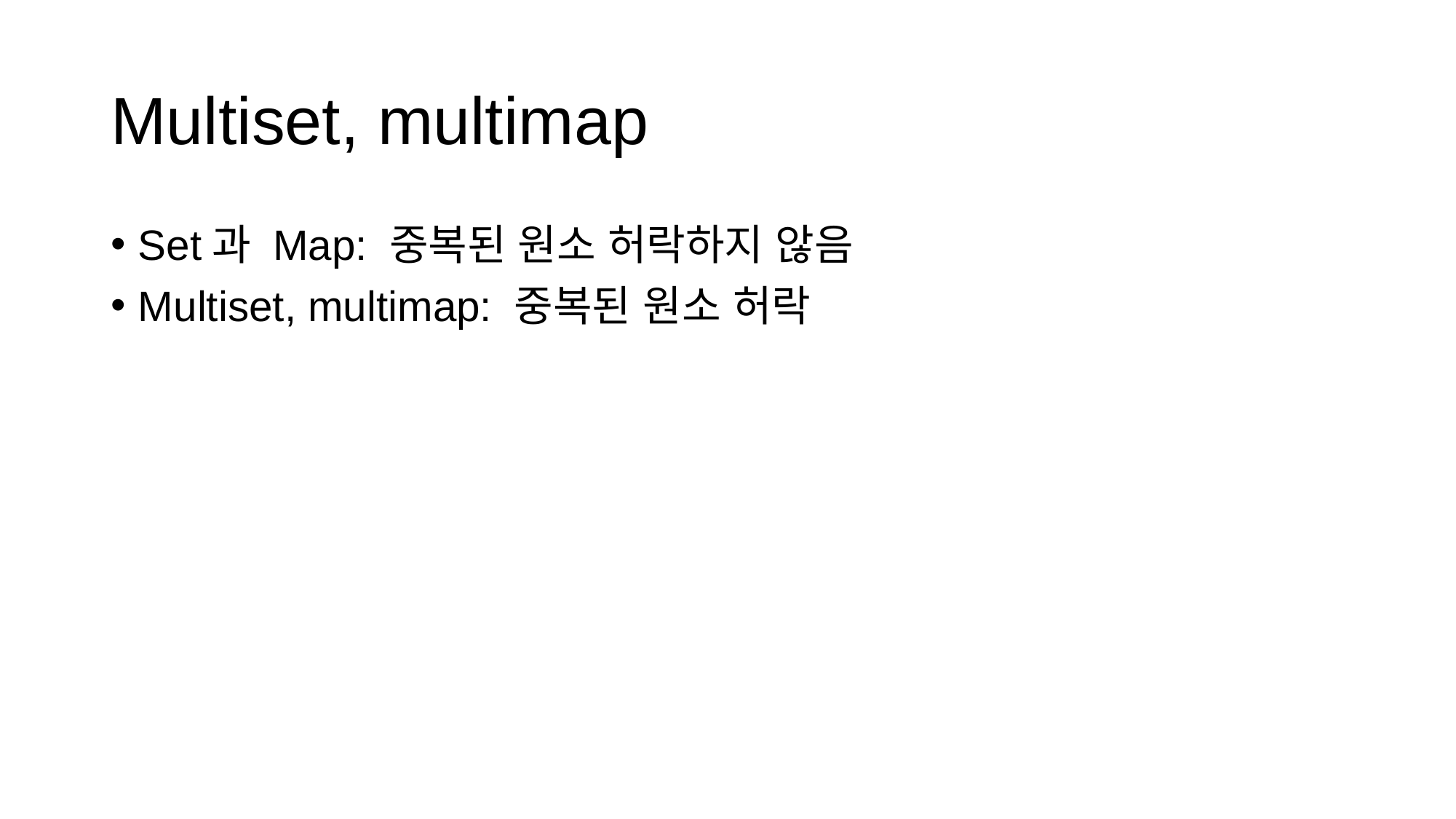

# Multiset, multimap
Set과 Map: 중복된 원소 허락하지 않음
Multiset, multimap: 중복된 원소 허락